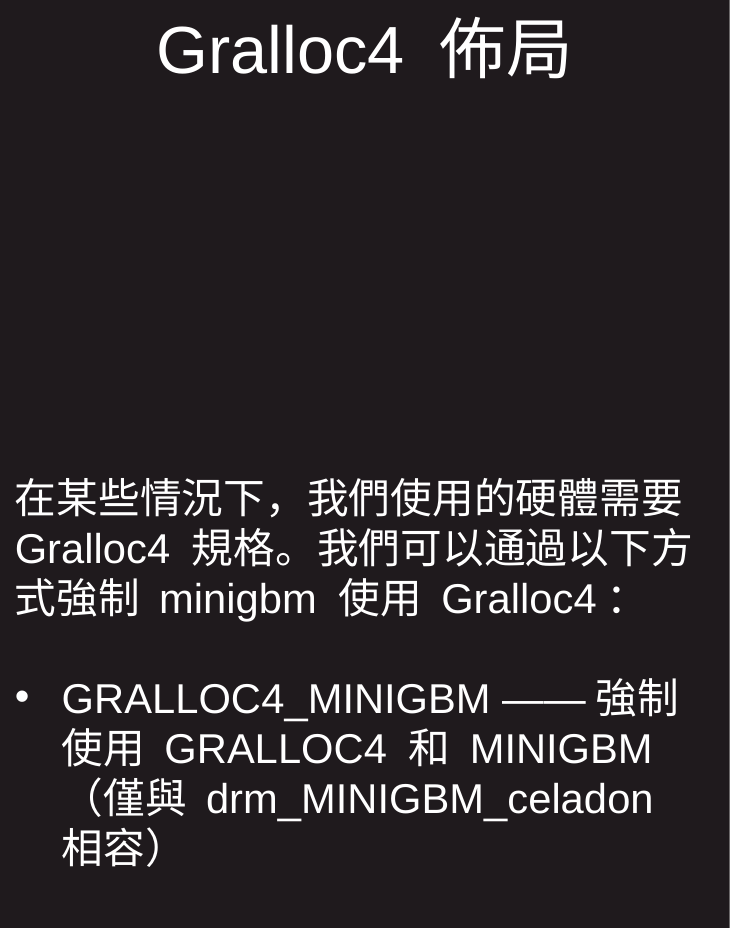

Gralloc4 佈局
在某些情況下，我們使用的硬體需要 Gralloc4 規格。我們可以通過以下方式強制 minigbm 使用 Gralloc4：

GRALLOC4_MINIGBM ——強制使用 GRALLOC4 和 MINIGBM（僅與 drm_MINIGBM_celadon 相容）